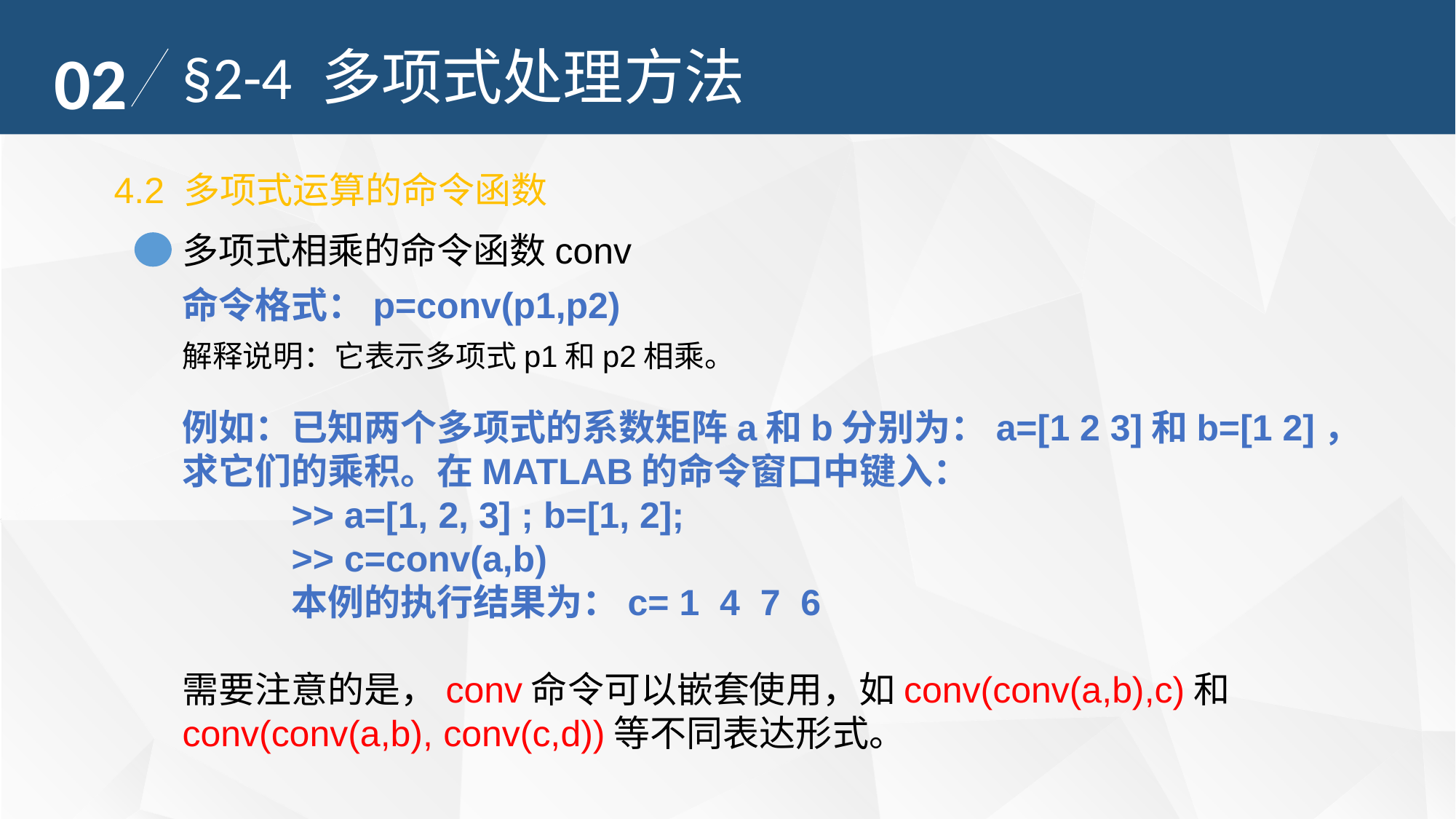

02
§2-4 多项式处理方法
4.2 多项式运算的命令函数
多项式相乘的命令函数conv

命令格式：p=conv(p1,p2)
解释说明：它表示多项式p1和p2相乘。
例如：已知两个多项式的系数矩阵a和b分别为：a=[1 2 3]和b=[1 2]，求它们的乘积。在MATLAB的命令窗口中键入：
	>> a=[1, 2, 3] ; b=[1, 2];
	>> c=conv(a,b)
	本例的执行结果为：c= 1  4  7  6

需要注意的是，conv命令可以嵌套使用，如conv(conv(a,b),c)和
conv(conv(a,b), conv(c,d))等不同表达形式。